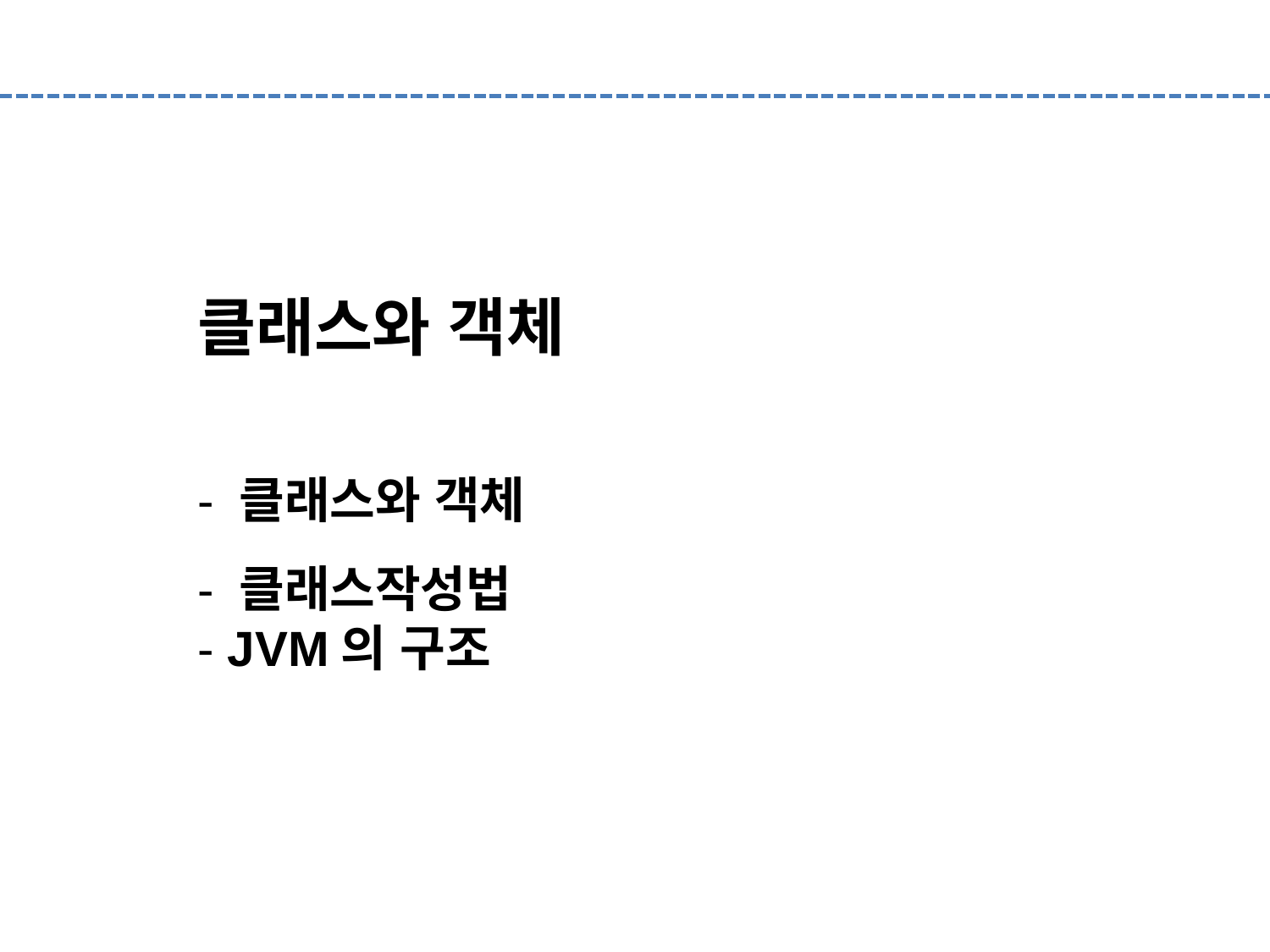

클래스와 객체

- 클래스와 객체
- 클래스작성법
- JVM의 구조